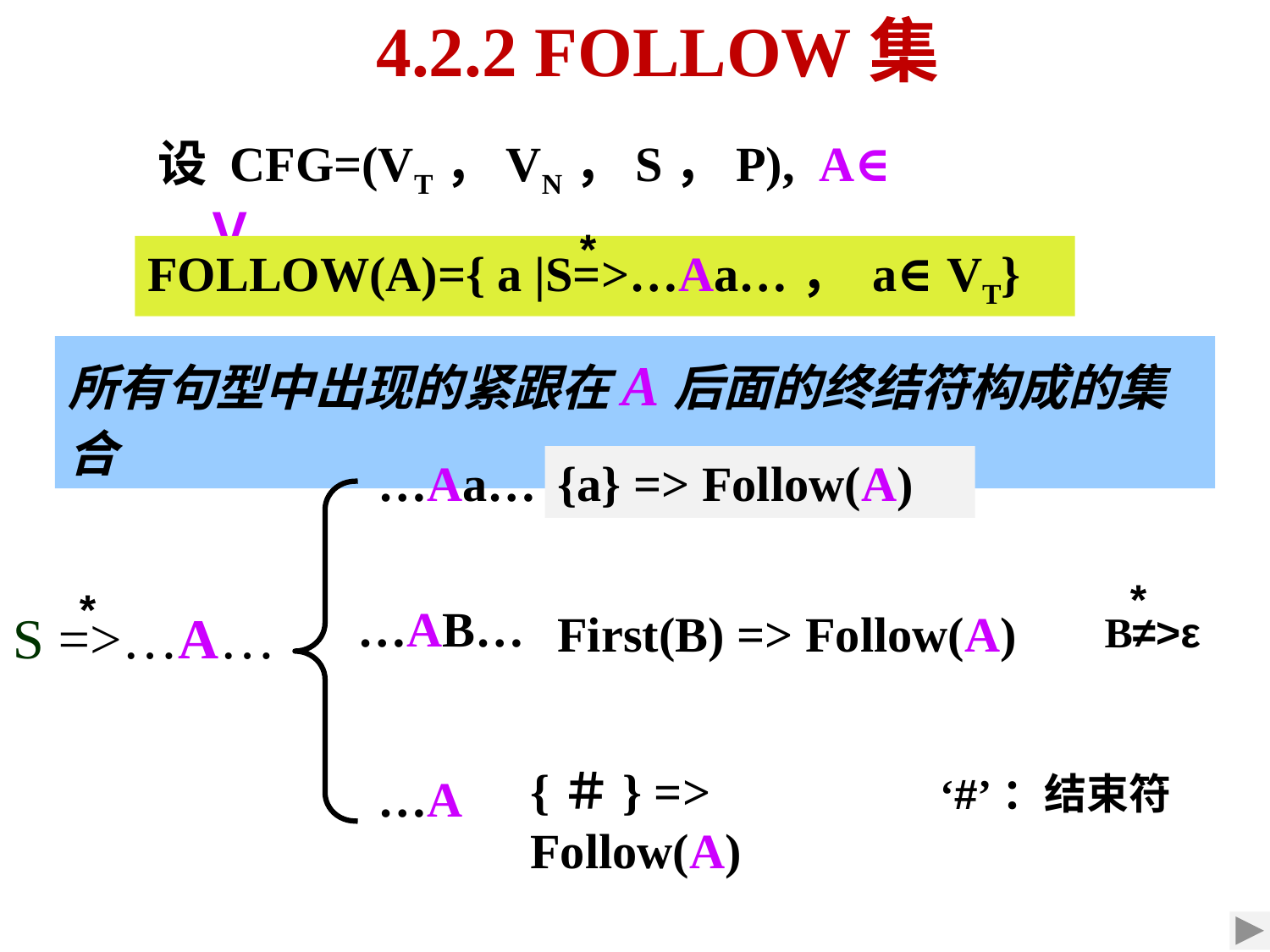

4.2.2 FOLLOW集
设 CFG=(VT，VN，S，P),  A∈ＶN
*
FOLLOW(A)={ a |S=>…Aa…， a∈VT}
所有句型中出现的紧跟在A后面的终结符构成的集合
…Aa…

…AB…
…A
{a} => Follow(A)
*
First(B) => Follow(A)
B≠>ε
*
S =>…A…
{＃} => Follow(A)
    ‘#’：结束符